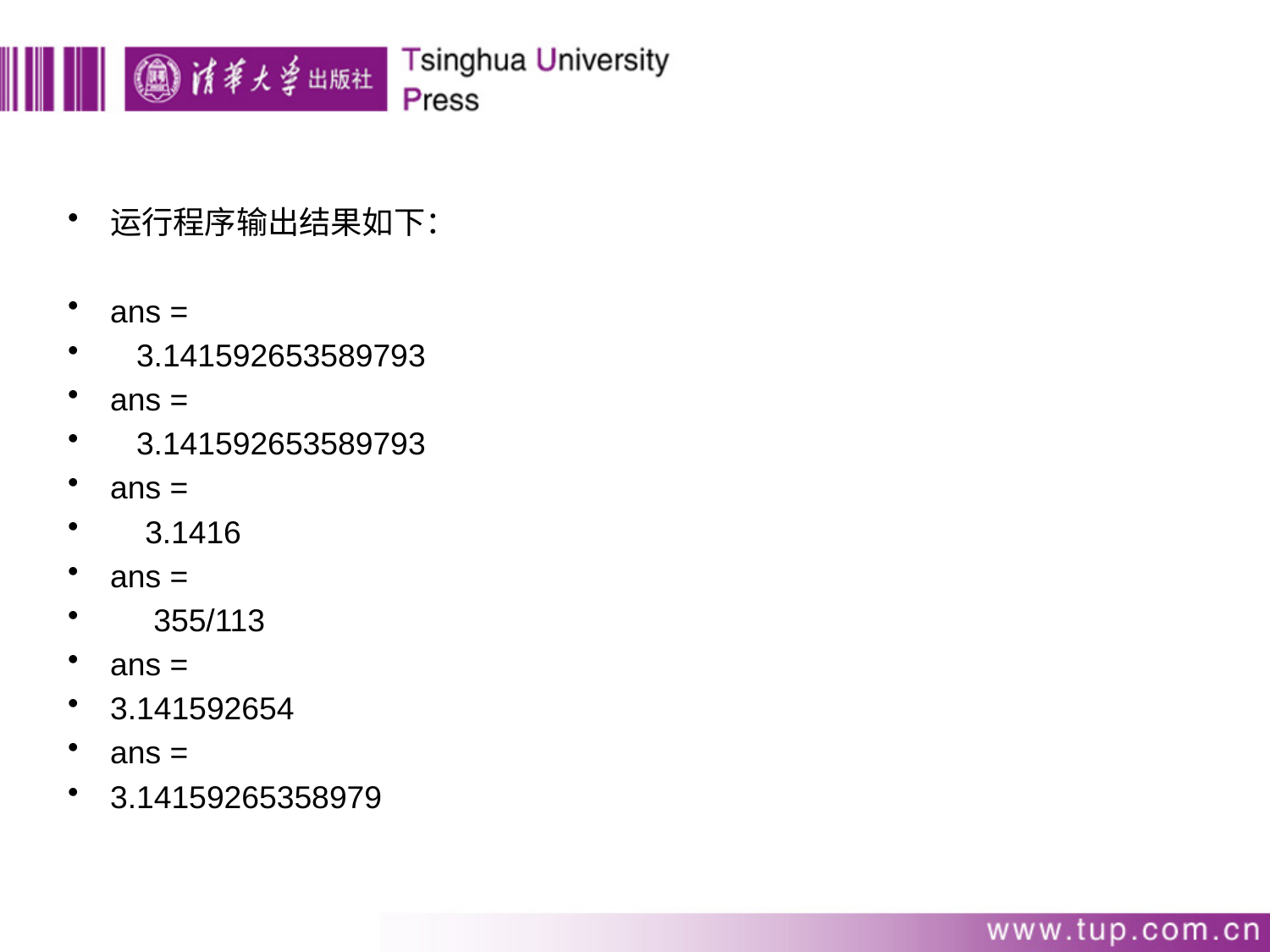

运行程序输出结果如下：

ans =
   3.141592653589793
ans =
   3.141592653589793
ans =
    3.1416
ans =
     355/113
ans =
3.141592654
ans =
3.14159265358979